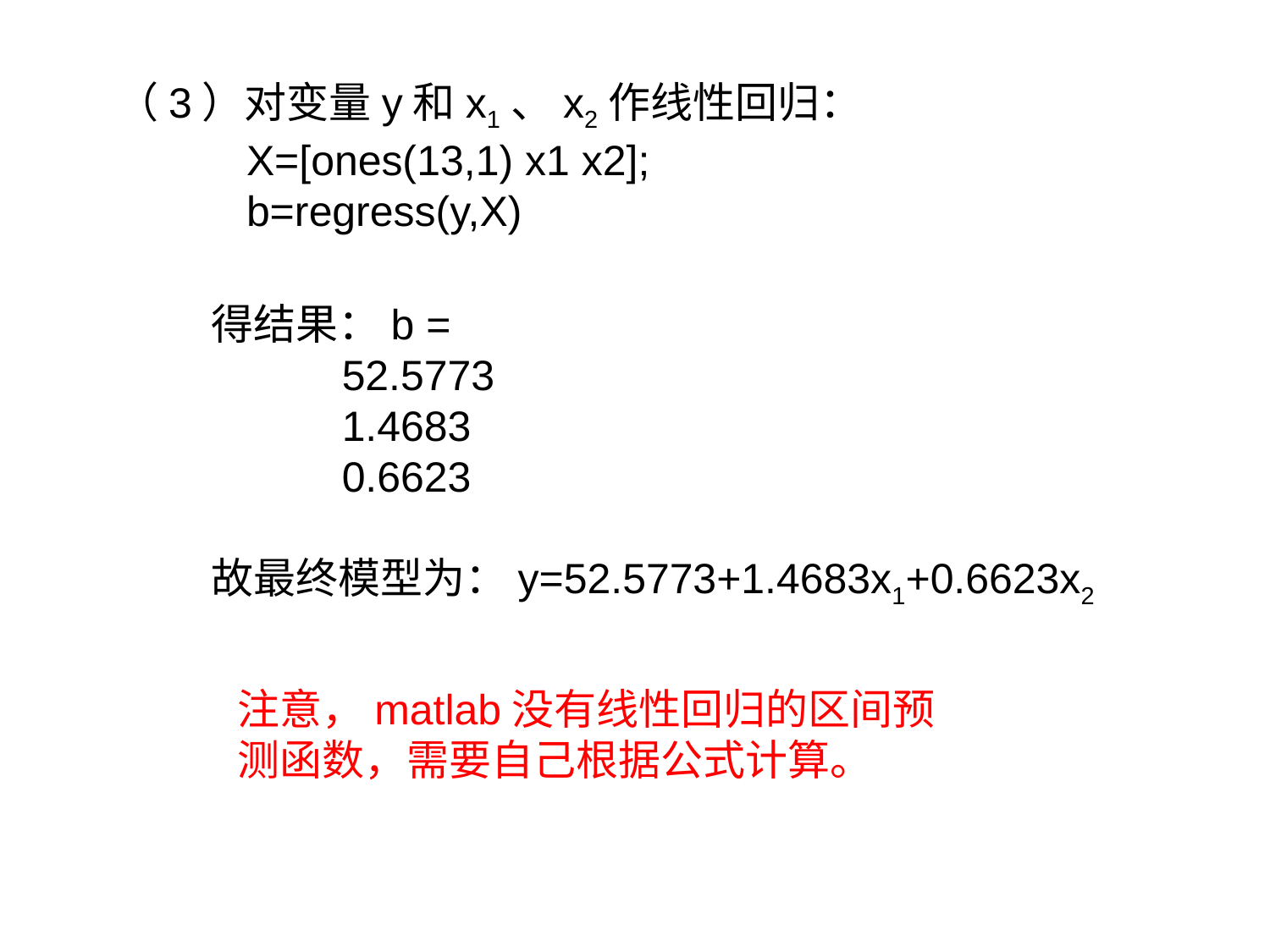

（3）对变量y和x1、x2作线性回归：
           X=[ones(13,1) x1 x2];
           b=regress(y,X)
得结果：b =
           52.5773
           1.4683
           0.6623

故最终模型为：y=52.5773+1.4683x1+0.6623x2
注意，matlab没有线性回归的区间预测函数，需要自己根据公式计算。